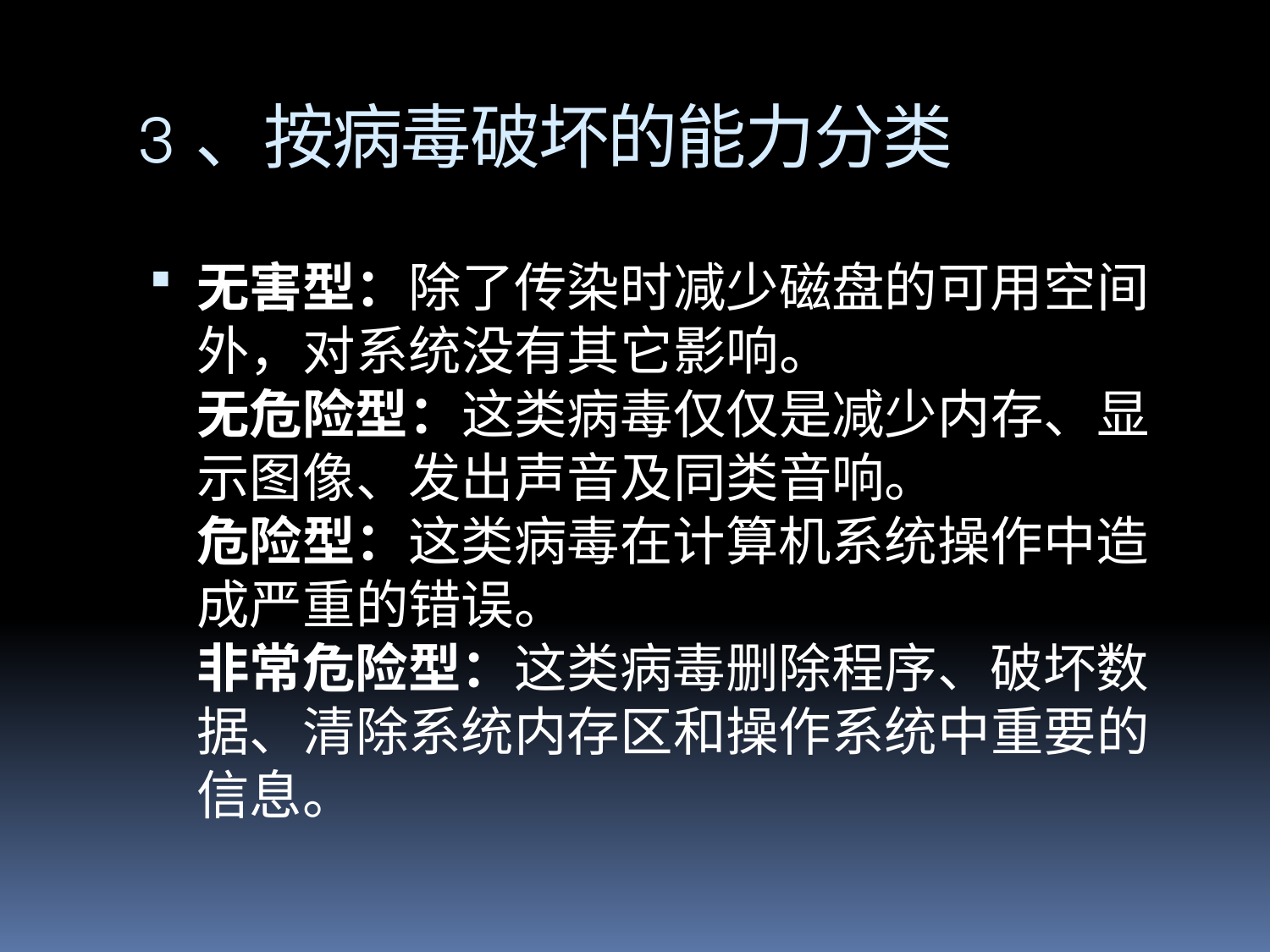

# 3、按病毒破坏的能力分类
无害型：除了传染时减少磁盘的可用空间外，对系统没有其它影响。
无危险型：这类病毒仅仅是减少内存、显示图像、发出声音及同类音响。
危险型：这类病毒在计算机系统操作中造成严重的错误。
非常危险型：这类病毒删除程序、破坏数据、清除系统内存区和操作系统中重要的信息。